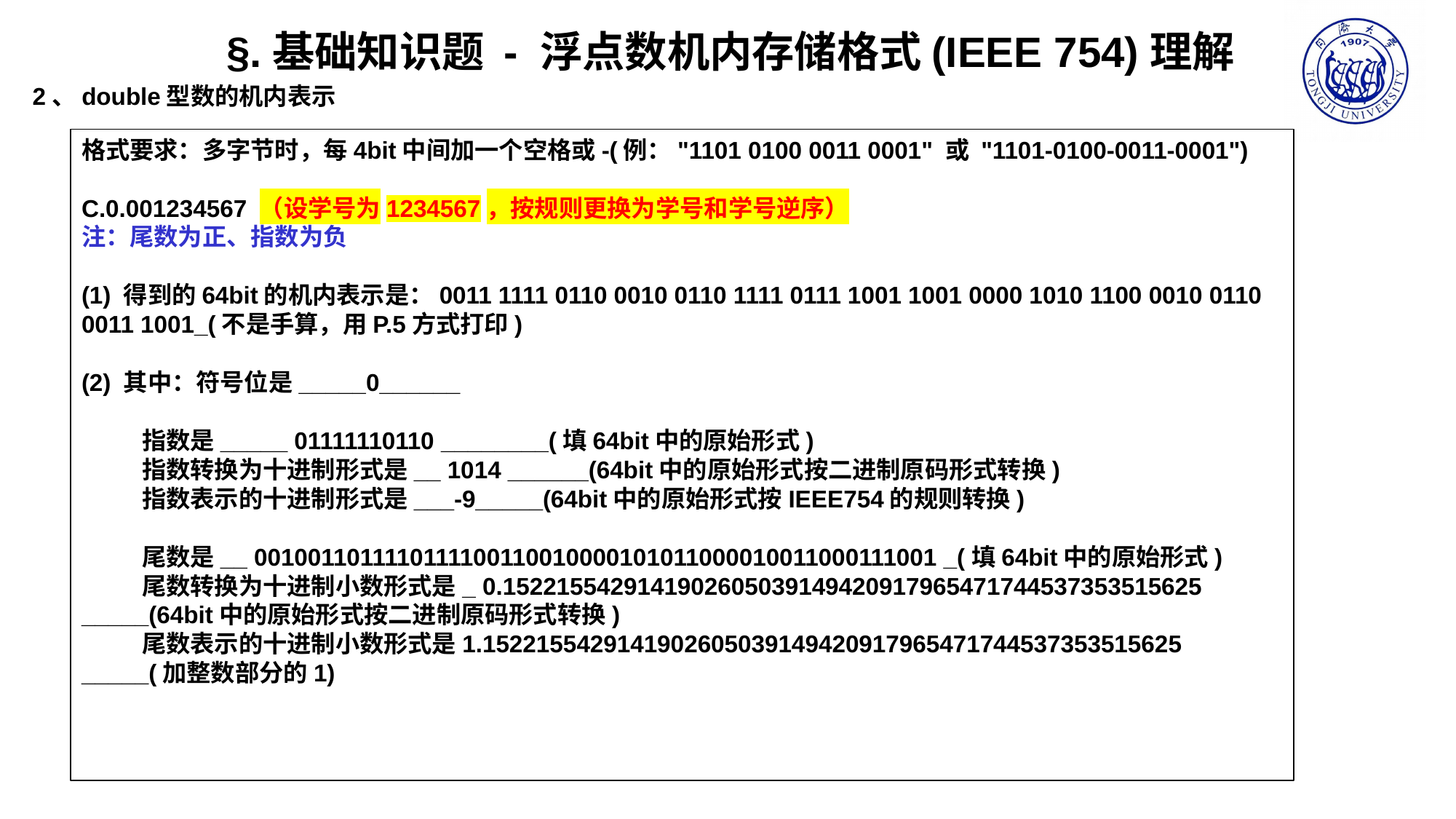

§.基础知识题 - 浮点数机内存储格式(IEEE 754)理解
2、double型数的机内表示
格式要求：多字节时，每4bit中间加一个空格或-(例："1101 0100 0011 0001" 或 "1101-0100-0011-0001")

C.0.001234567 （设学号为1234567，按规则更换为学号和学号逆序）
注：尾数为正、指数为负

(1) 得到的64bit的机内表示是：0011 1111 0110 0010 0110 1111 0111 1001 1001 0000 1010 1100 0010 0110 0011 1001_(不是手算，用P.5方式打印)

(2) 其中：符号位是_____0______

          指数是_____ 01111110110 ________(填64bit中的原始形式)
          指数转换为十进制形式是__ 1014 ______(64bit中的原始形式按二进制原码形式转换)
          指数表示的十进制形式是___-9_____(64bit中的原始形式按IEEE754的规则转换)

          尾数是__ 0010011011110111100110010000101011000010011000111001 _(填64bit中的原始形式)
          尾数转换为十进制小数形式是_ 0.1522155429141902605039149420917965471744537353515625 _____(64bit中的原始形式按二进制原码形式转换)
          尾数表示的十进制小数形式是1.1522155429141902605039149420917965471744537353515625 _____(加整数部分的1)